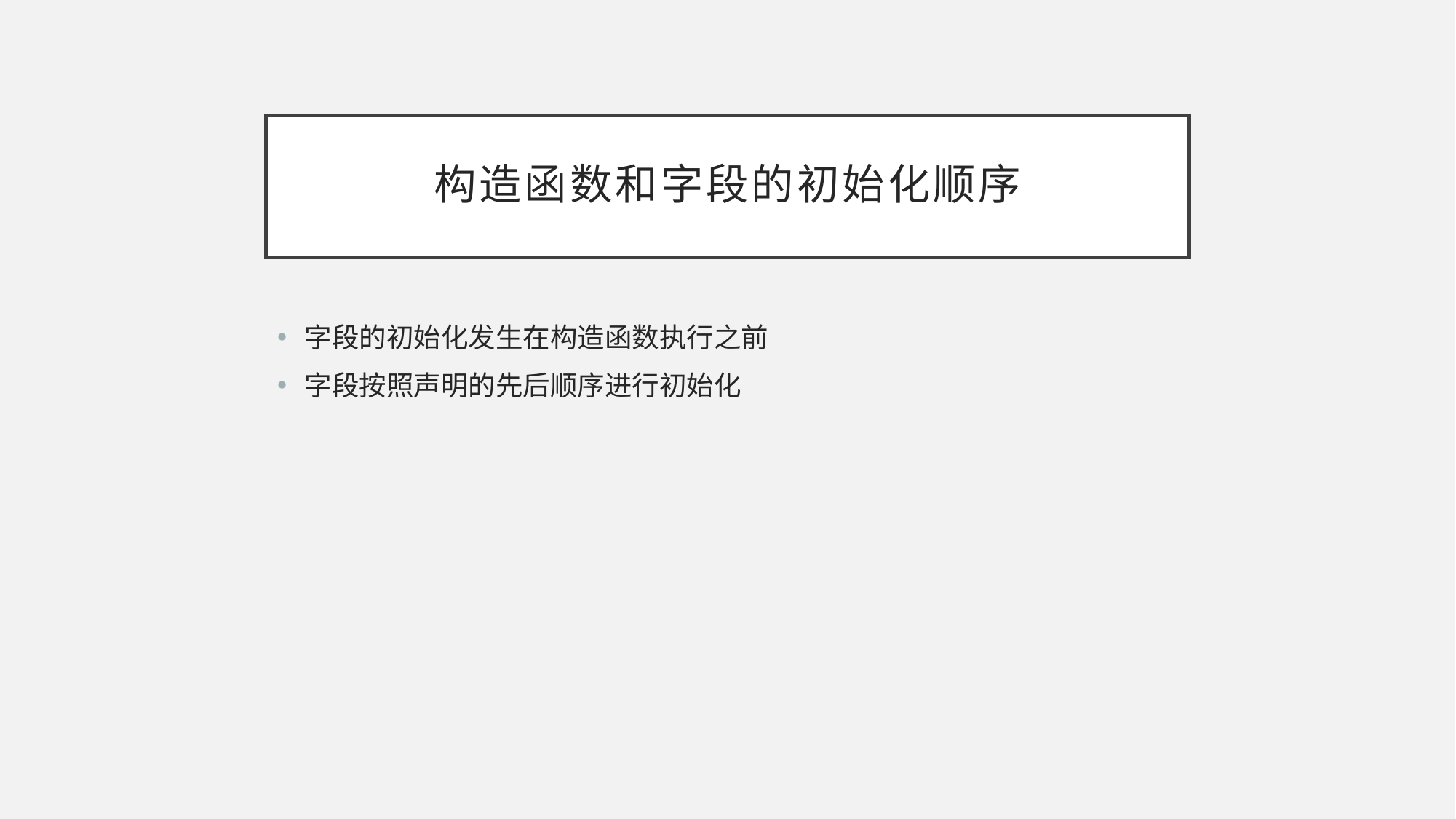

# 构造函数和字段的初始化顺序
字段的初始化发生在构造函数执行之前
字段按照声明的先后顺序进行初始化